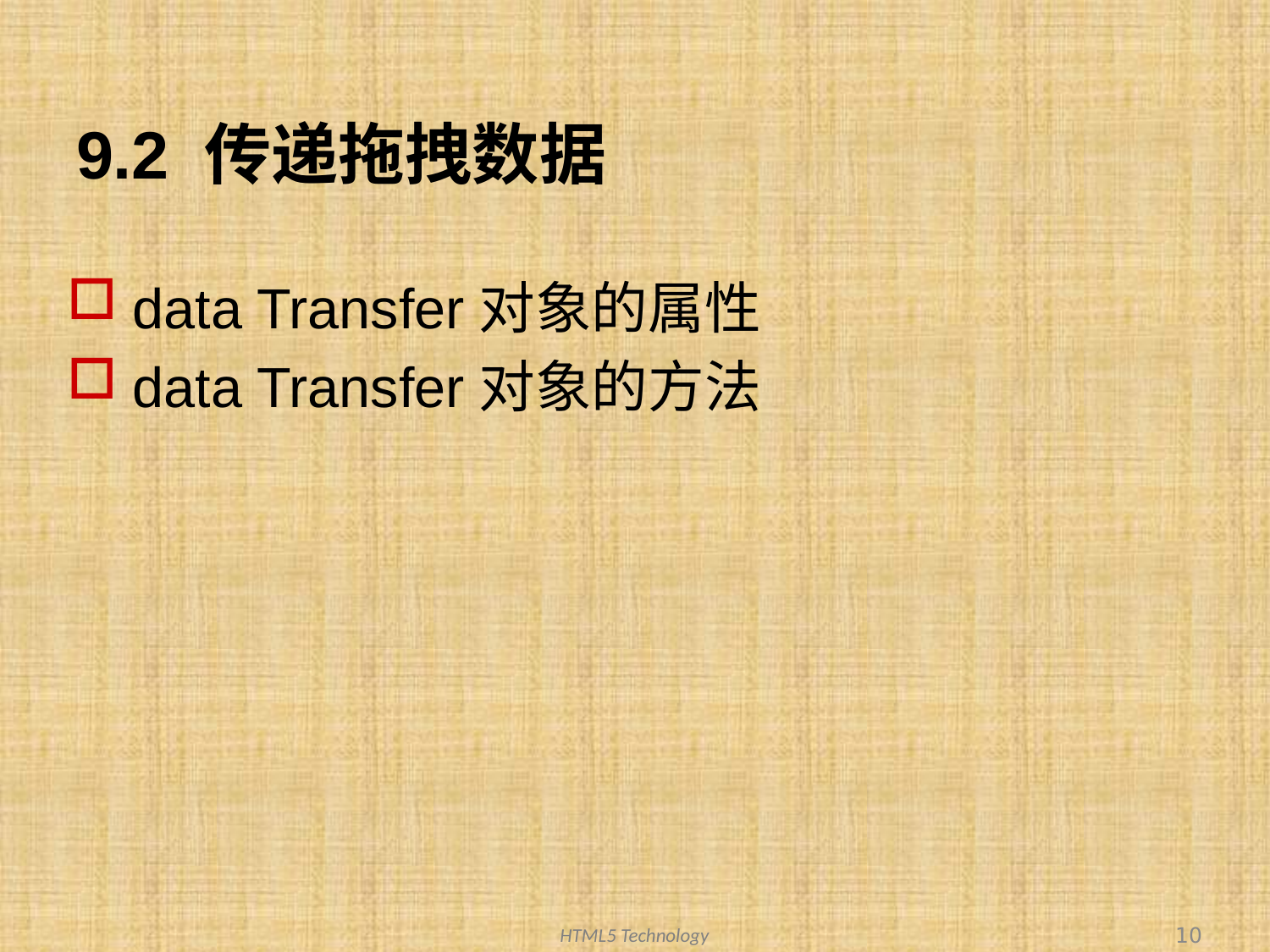

# 9.2 传递拖拽数据
data Transfer对象的属性
data Transfer对象的方法

10
HTML5 Technology